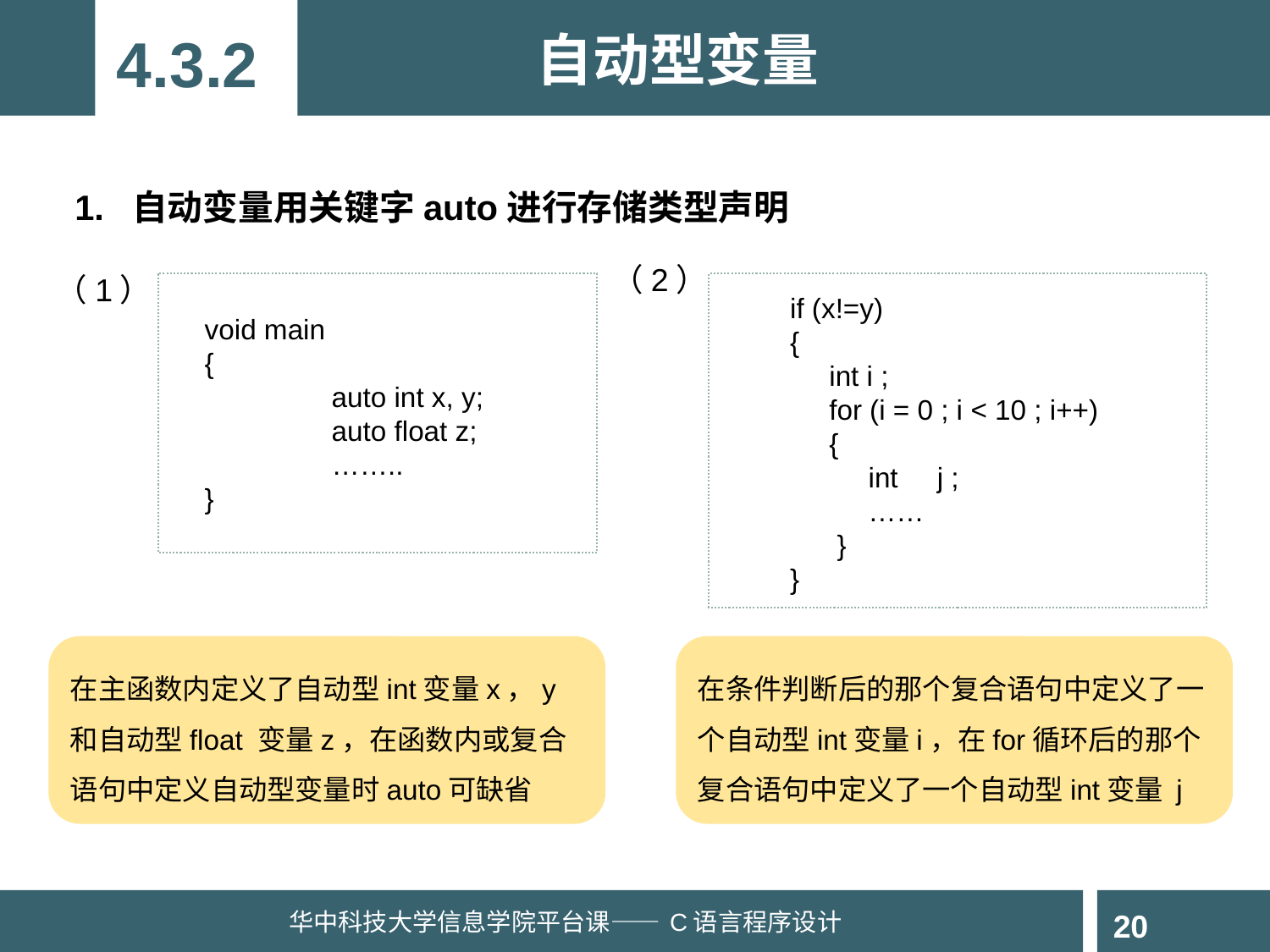

自动型变量
4.3.2
1.  自动变量用关键字auto进行存储类型声明
（2）
（1）

if (x!=y)
{
     int i ;
     for (i = 0 ; i < 10 ; i++)
     {
          int     j ;
          ……
      }
}
void main
{
    	auto int x, y;
    	auto float z;
    	……..
}
在主函数内定义了自动型int变量x，y和自动型float 变量z，在函数内或复合语句中定义自动型变量时auto可缺省
在条件判断后的那个复合语句中定义了一个自动型int变量i，在for循环后的那个复合语句中定义了一个自动型int变量 j